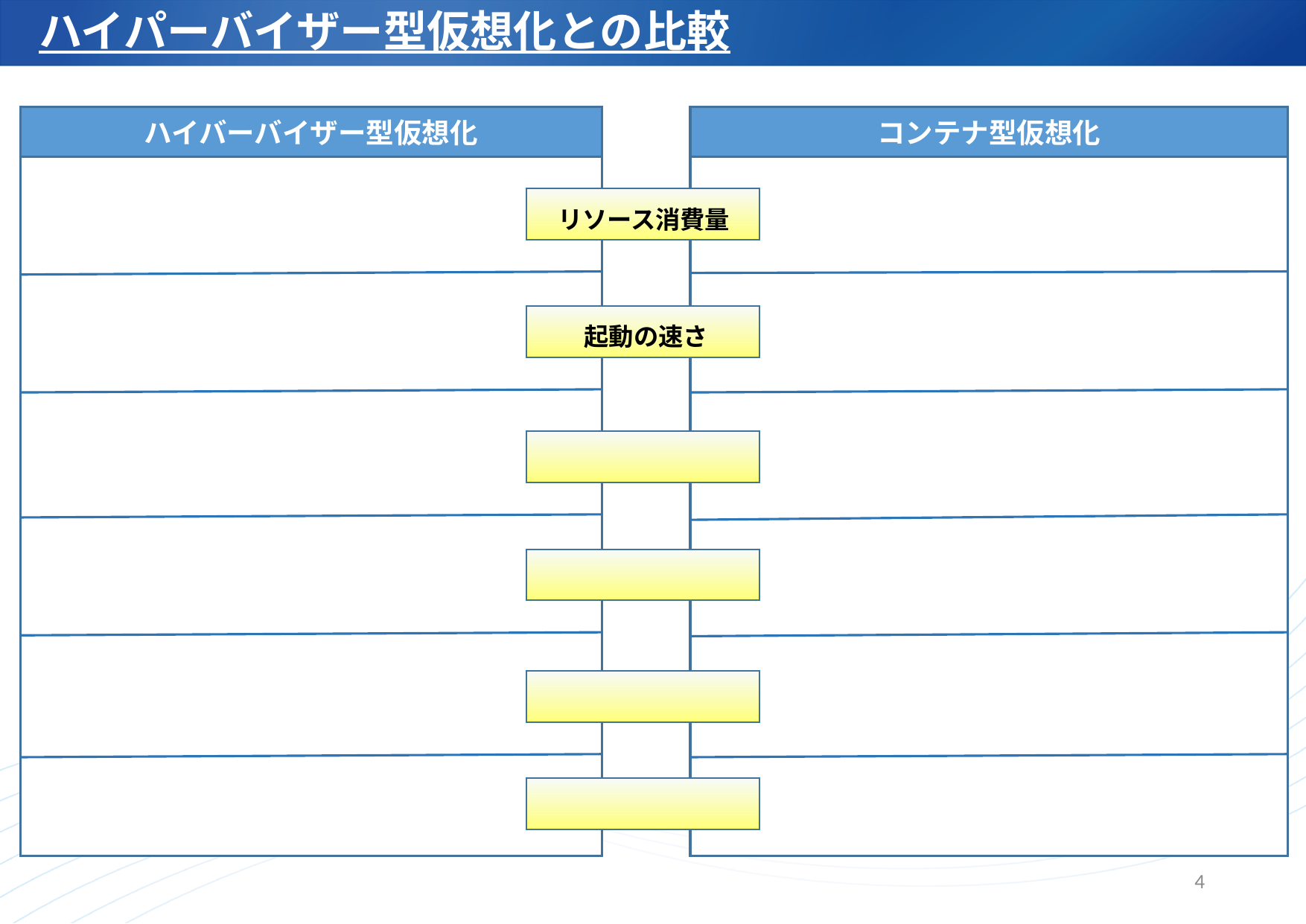

# ハイパーバイザー型仮想化との比較
ハイバーバイザー型仮想化
コンテナ型仮想化

リソース消費量

起動の速さ

4